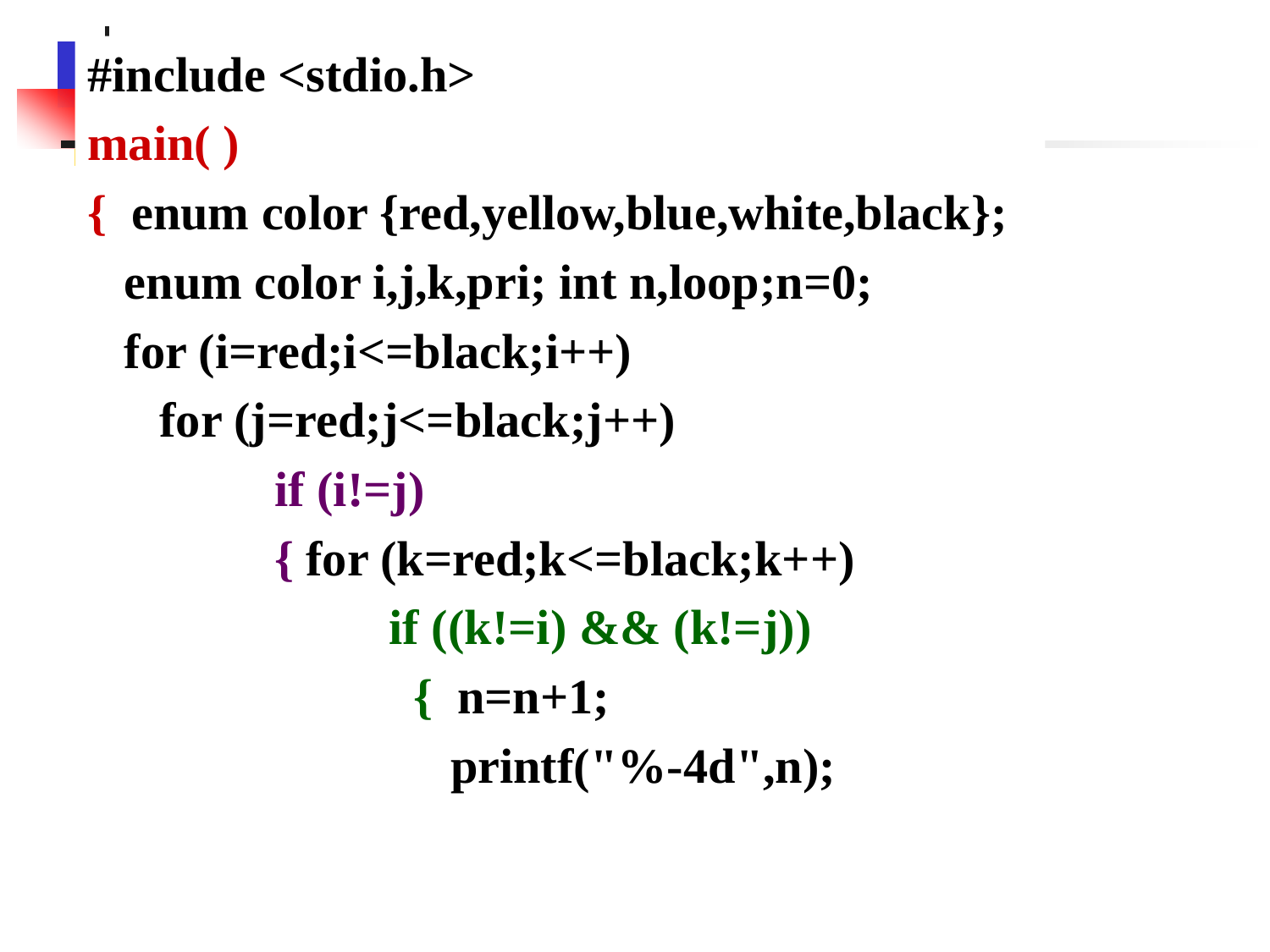

#include <stdio.h>
main( )
{  enum color {red,yellow,blue,white,black};
   enum color i,j,k,pri; int n,loop;n=0;
   for (i=red;i<=black;i++)
 	  for (j=red;j<=black;j++)
		 if (i!=j)
		 { for (k=red;k<=black;k++)
			if ((k!=i) && (k!=j))
			  {  n=n+1;
			     printf("%-4d",n);

§13.9 枚举类型